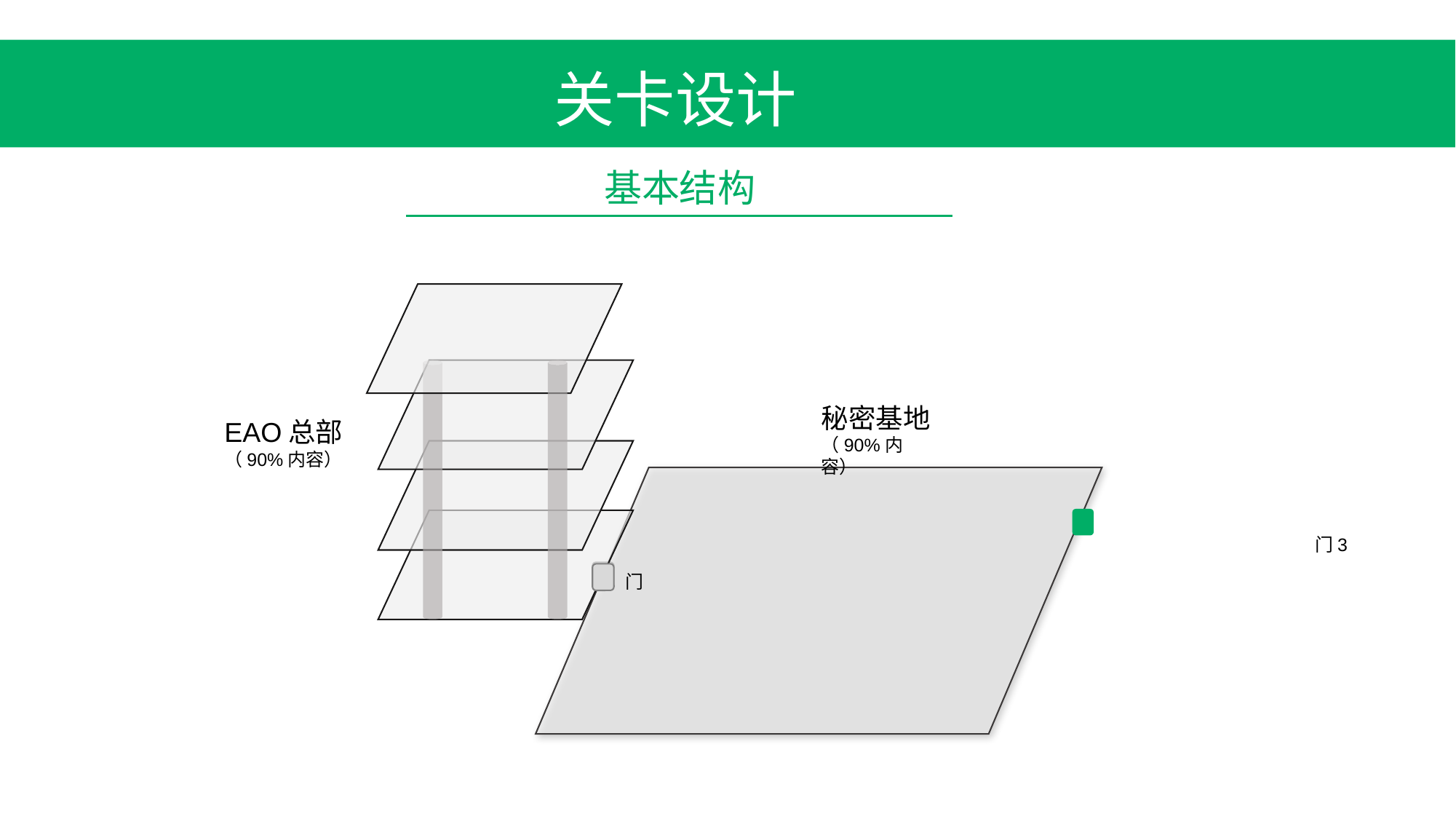

关卡设计
基本结构

秘密基地
（90%内容）
EAO总部
（90%内容）

门3

门